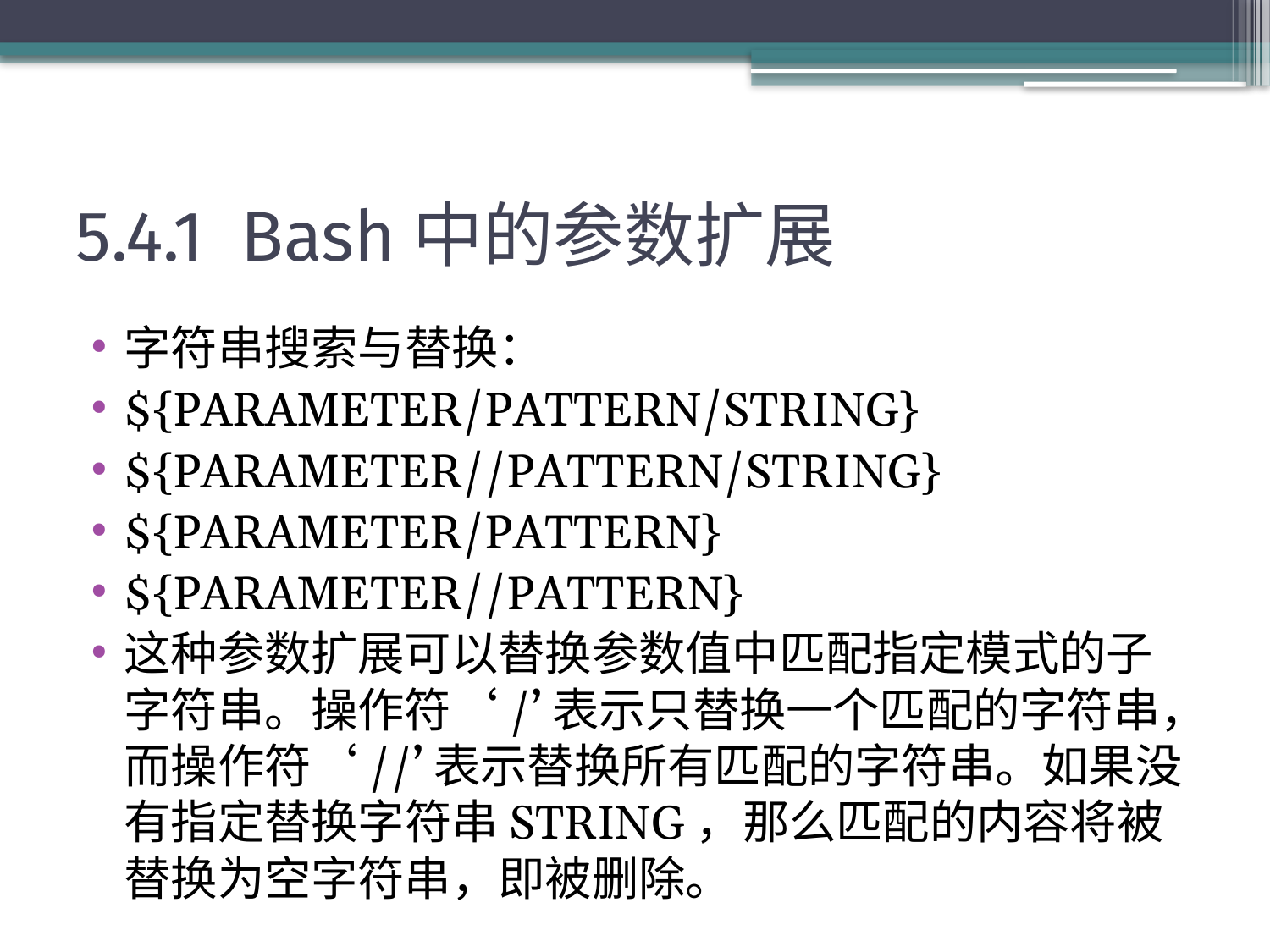

# 5.4.1  Bash中的参数扩展
字符串搜索与替换：
${PARAMETER/PATTERN/STRING}
${PARAMETER//PATTERN/STRING}
${PARAMETER/PATTERN}
${PARAMETER//PATTERN}
这种参数扩展可以替换参数值中匹配指定模式的子字符串。操作符‘/’表示只替换一个匹配的字符串，而操作符‘//’表示替换所有匹配的字符串。如果没有指定替换字符串STRING，那么匹配的内容将被替换为空字符串，即被删除。